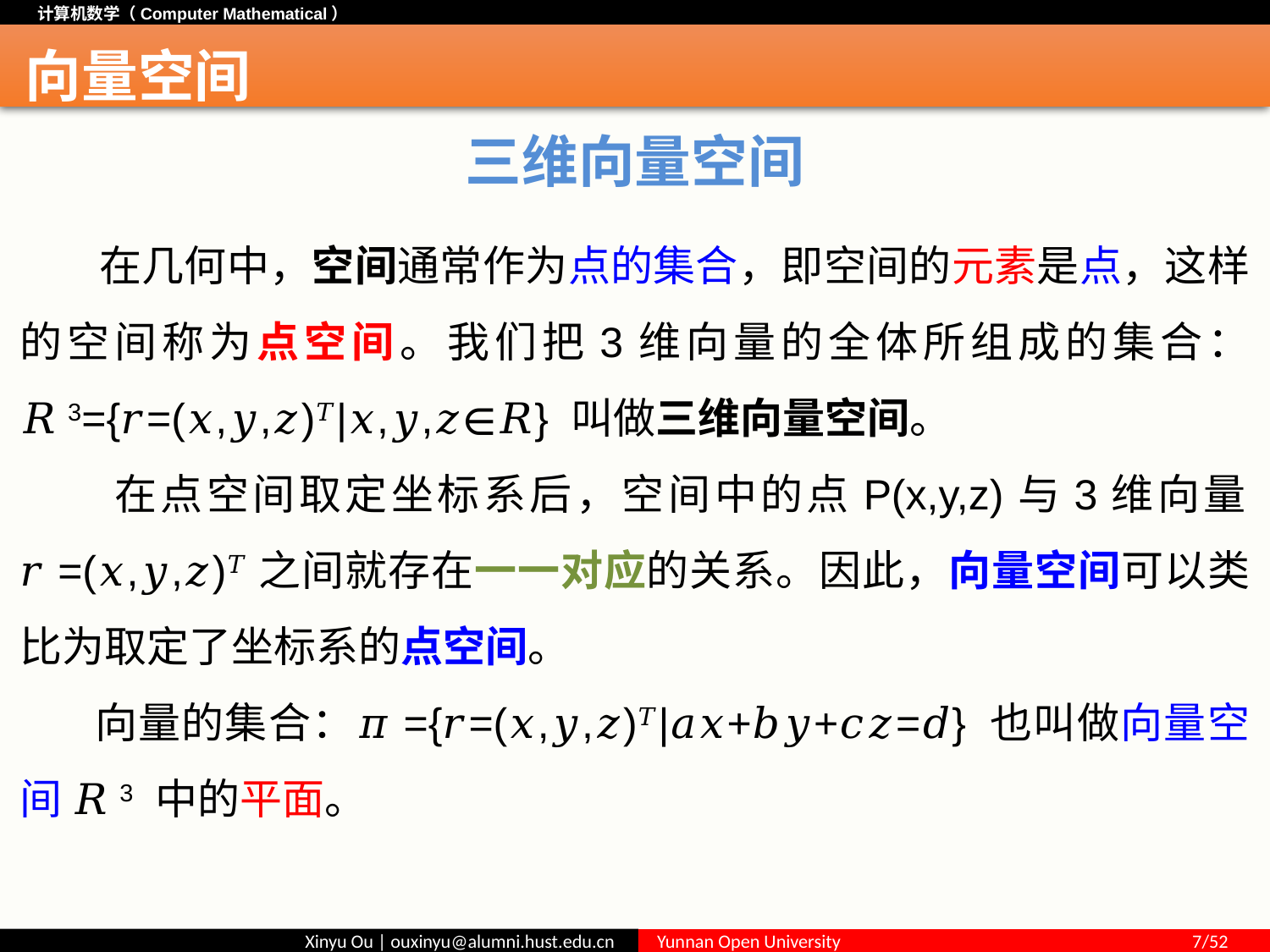

# 向量空间
三维向量空间
       在几何中，空间通常作为点的集合，即空间的元素是点，这样的空间称为点空间。我们把3维向量的全体所组成的集合： 𝑅3={𝑟=(𝑥,𝑦,𝑧)𝑇|𝑥,𝑦,𝑧∈𝑅} 叫做三维向量空间。
      在点空间取定坐标系后，空间中的点P(x,y,z)与3维向量
𝑟=(𝑥,𝑦,𝑧)𝑇之间就存在一一对应的关系。因此，向量空间可以类比为取定了坐标系的点空间。
      向量的集合：𝜋={𝑟=(𝑥,𝑦,𝑧)𝑇|𝑎𝑥+𝑏𝑦+𝑐𝑧=𝑑} 也叫做向量空间 𝑅3 中的平面。